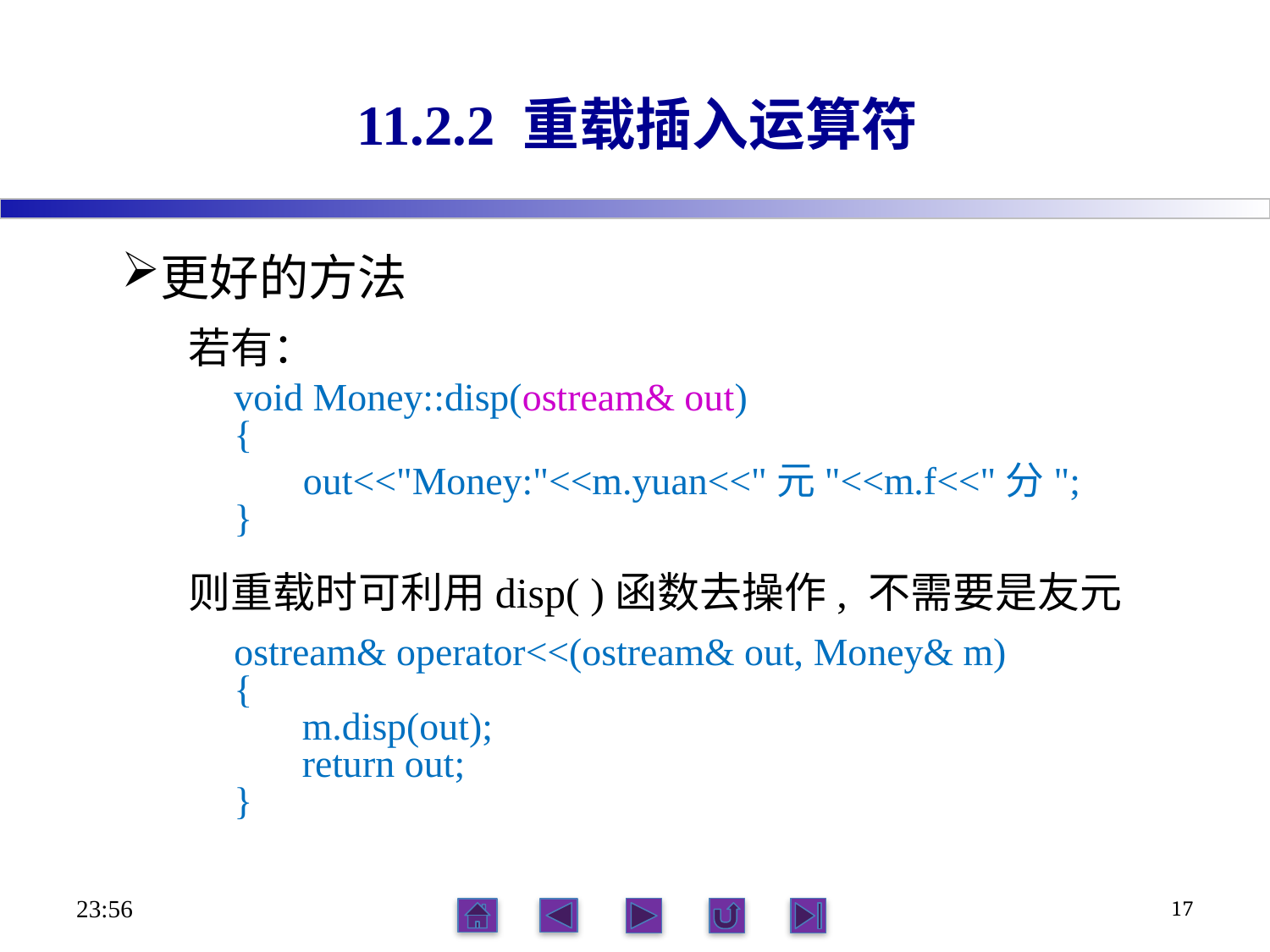

# 11.2.2 重载插入运算符
更好的方法
      若有：
void Money::disp(ostream& out)
{
           out<<"Money:"<<m.yuan<<"元"<<m.f<<"分";
}
      则重载时可利用disp( )函数去操作, 不需要是友元
ostream& operator<<(ostream& out, Money& m)
{
       m.disp(out);
       return out;
}

23:56
17